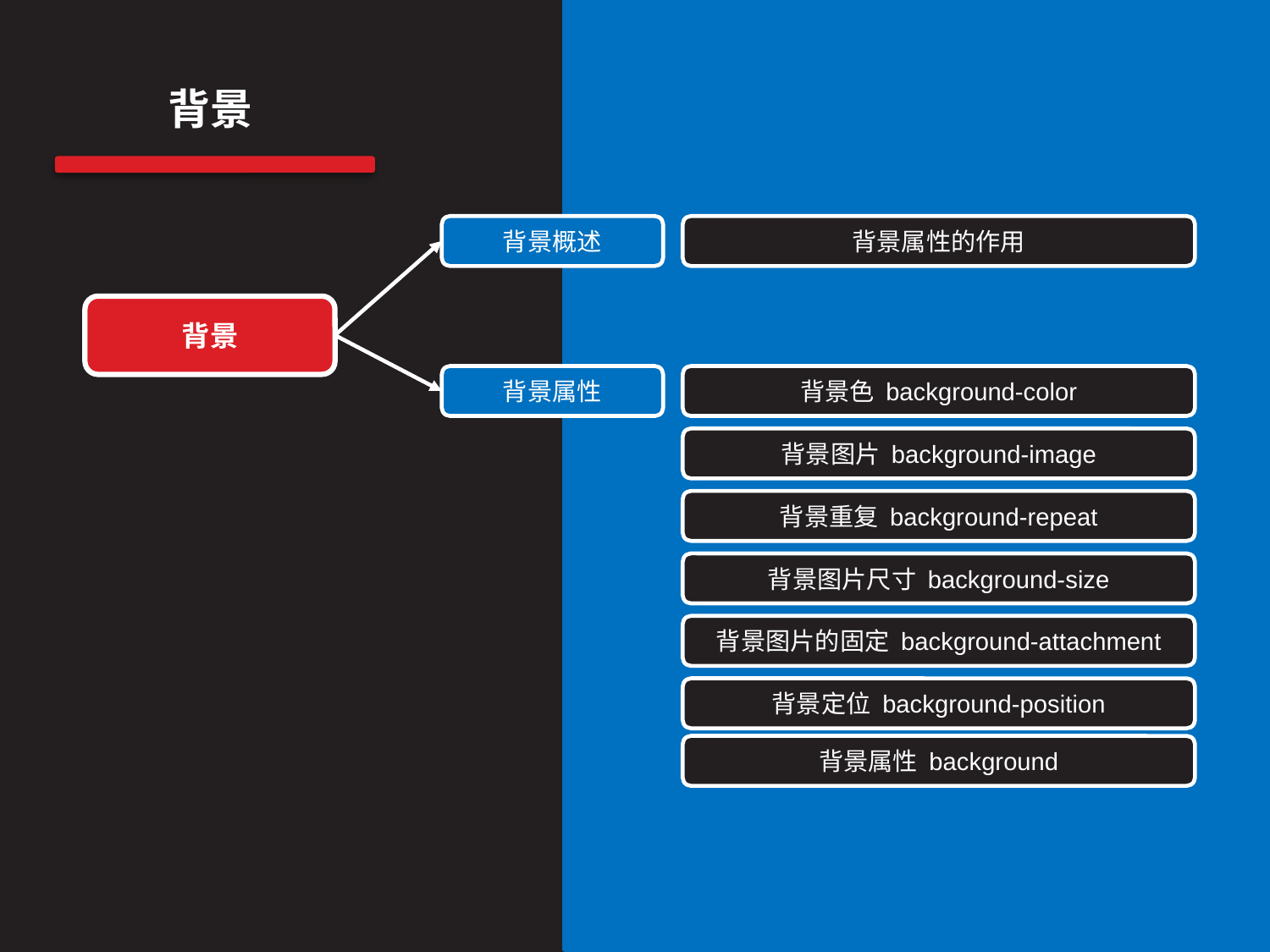

背景

背景概述
背景属性的作用
背景
背景属性
背景色 background-color
背景图片 background-image
背景重复 background-repeat
背景图片尺寸 background-size
背景图片的固定 background-attachment
背景定位 background-position
背景属性 background